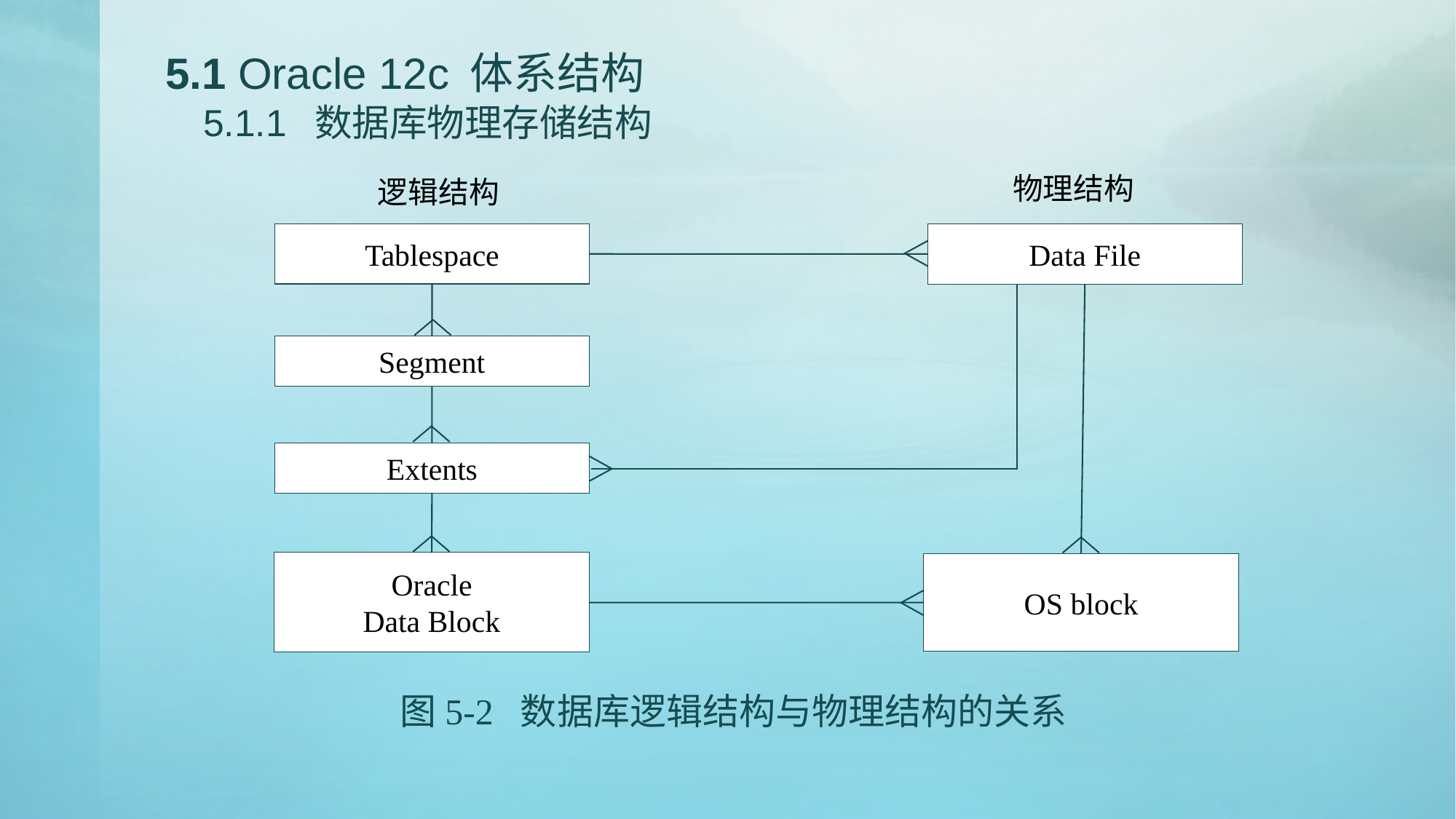

# 5.1 Oracle 12c 体系结构 5.1.1  数据库物理存储结构

物理结构
逻辑结构
Tablespace
Data File

Segment
Extents
Oracle
Data Block
OS block

图5-2  数据库逻辑结构与物理结构的关系